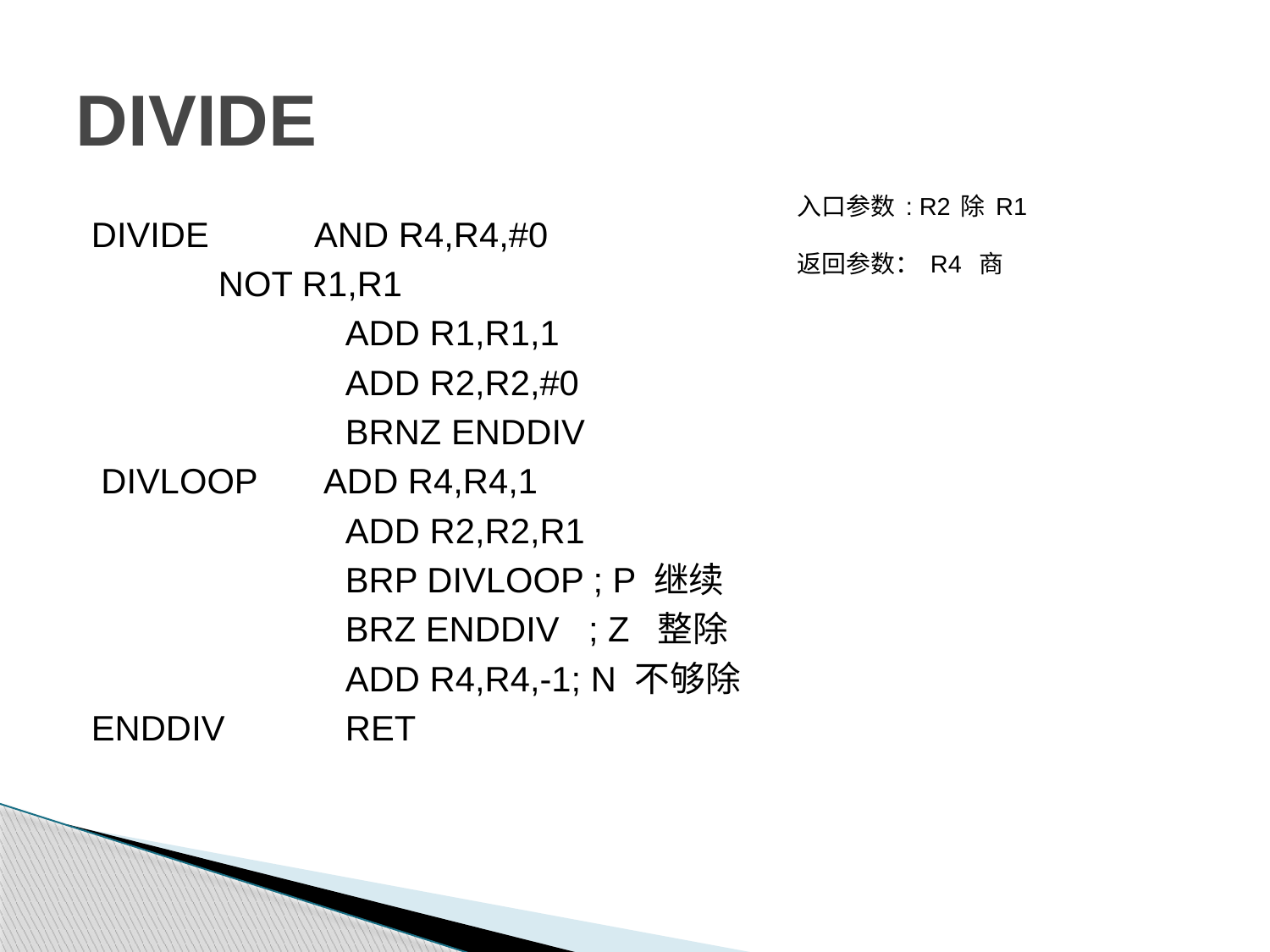

# DIVIDE
入口参数: R2除R1
返回参数：R4 商
DIVIDE           AND R4,R4,#0
           	NOT R1,R1
		ADD R1,R1,1
		ADD R2,R2,#0
  		BRNZ ENDDIV
 DIVLOOP       ADD R4,R4,1
		ADD R2,R2,R1
		BRP DIVLOOP ; P 继续
		BRZ ENDDIV   ; Z  整除
		ADD R4,R4,-1; N 不够除
ENDDIV 	RET